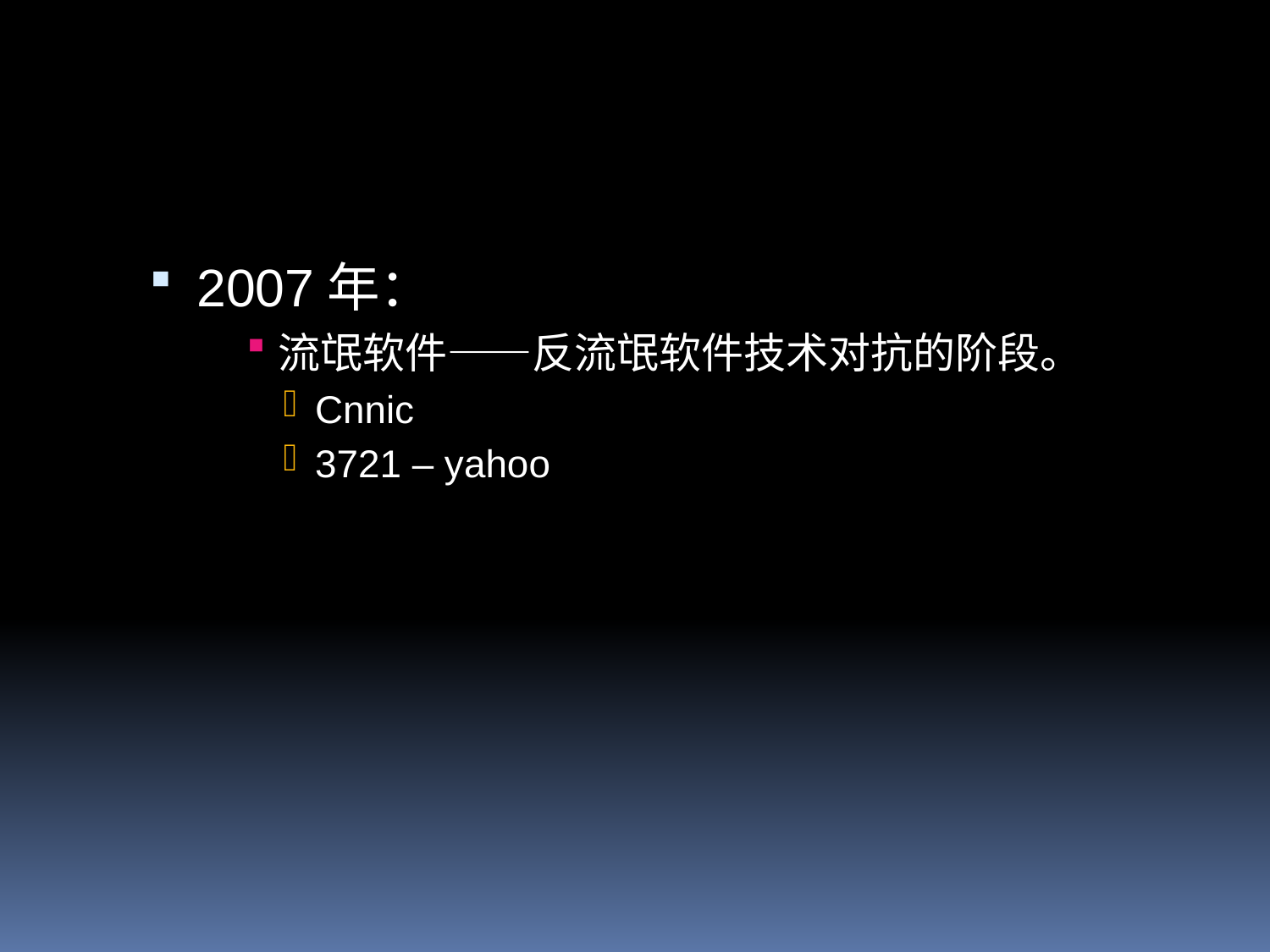

#
2007年：
流氓软件——反流氓软件技术对抗的阶段。
Cnnic
3721 – yahoo